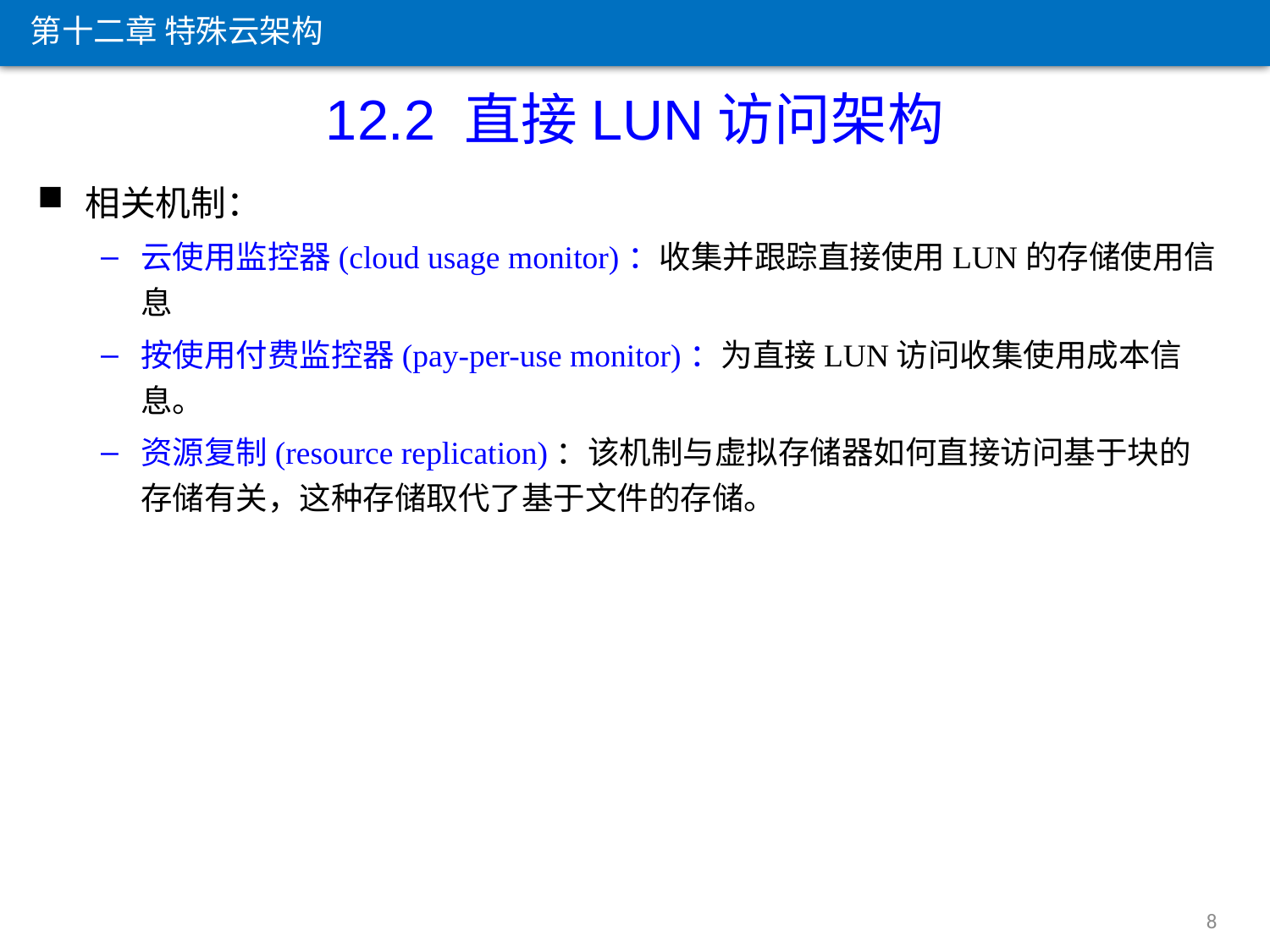

第十二章 特殊云架构
12.2 直接LUN访问架构
相关机制：
云使用监控器(cloud usage monitor)：收集并跟踪直接使用LUN的存储使用信息
按使用付费监控器(pay-per-use monitor)：为直接LUN访问收集使用成本信息。
资源复制(resource replication)：该机制与虚拟存储器如何直接访问基于块的存储有关，这种存储取代了基于文件的存储。
8